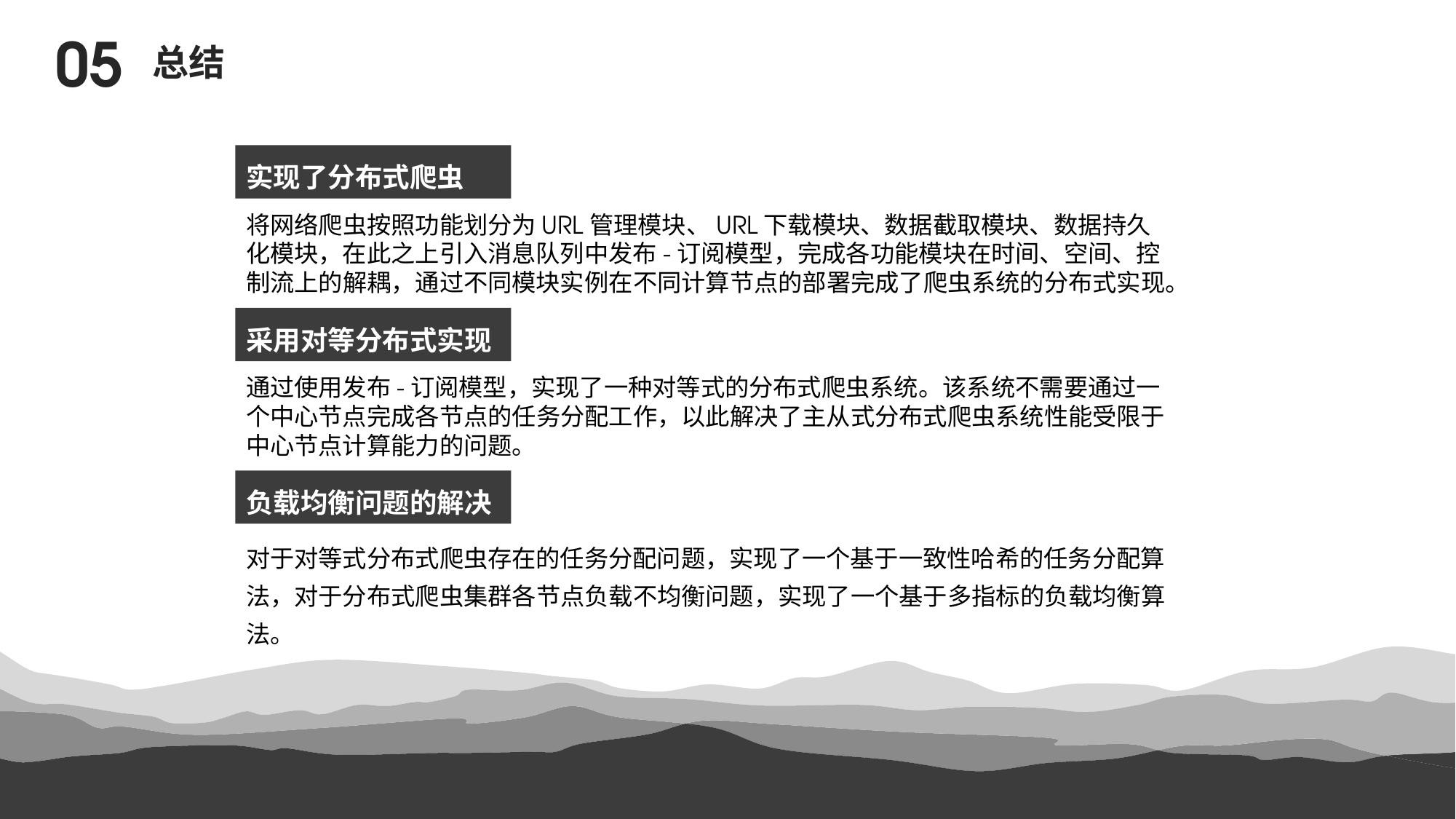

05
总结
实现了分布式爬虫
将网络爬虫按照功能划分为URL管理模块、URL下载模块、数据截取模块、数据持久化模块，在此之上引入消息队列中发布-订阅模型，完成各功能模块在时间、空间、控制流上的解耦，通过不同模块实例在不同计算节点的部署完成了爬虫系统的分布式实现。
采用对等分布式实现
通过使用发布-订阅模型，实现了一种对等式的分布式爬虫系统。该系统不需要通过一个中心节点完成各节点的任务分配工作，以此解决了主从式分布式爬虫系统性能受限于中心节点计算能力的问题。
负载均衡问题的解决
对于对等式分布式爬虫存在的任务分配问题，实现了一个基于一致性哈希的任务分配算法，对于分布式爬虫集群各节点负载不均衡问题，实现了一个基于多指标的负载均衡算法。